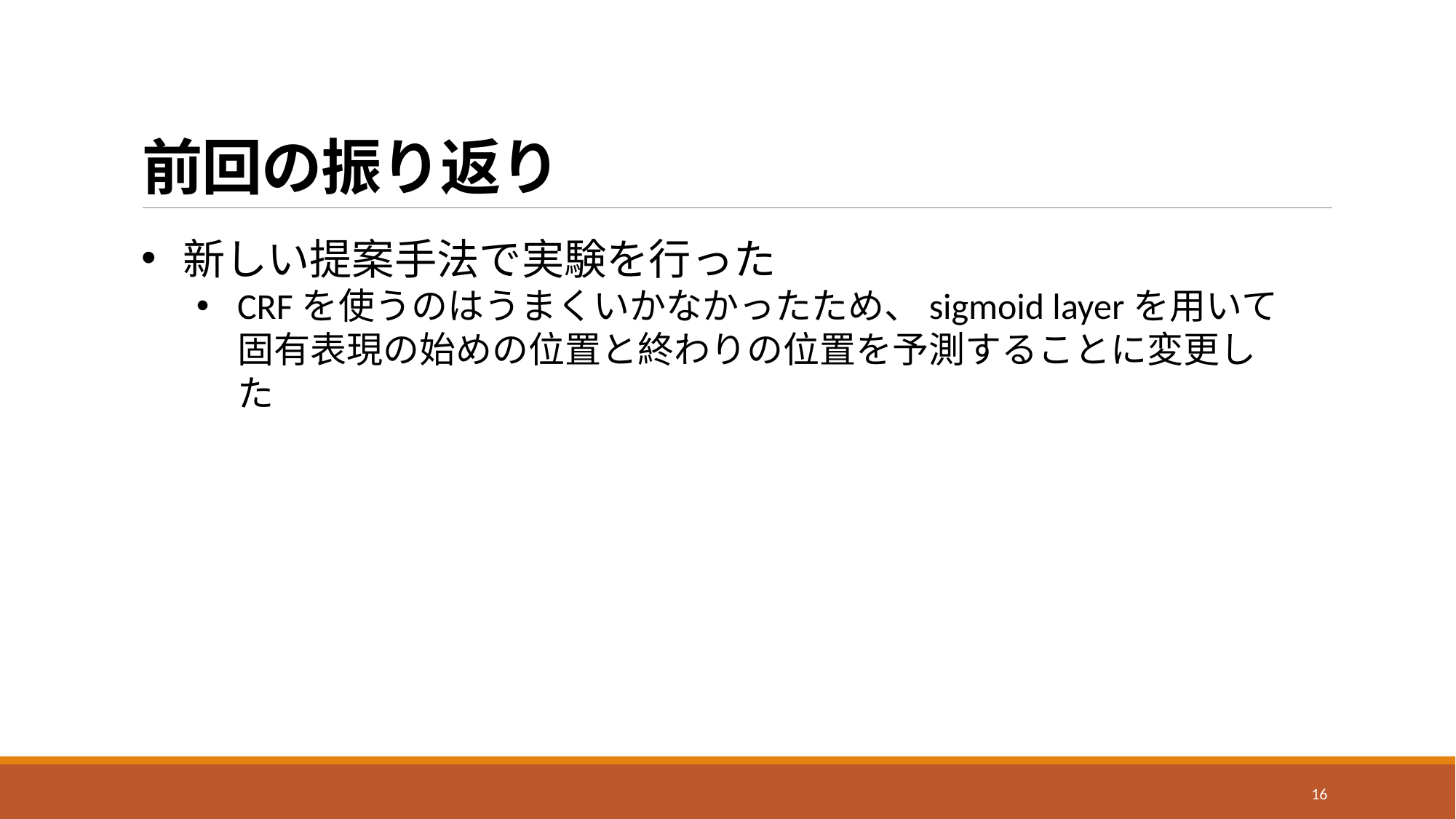

# 前回の振り返り
新しい提案手法で実験を行った
CRFを使うのはうまくいかなかったため、sigmoid layerを用いて固有表現の始めの位置と終わりの位置を予測することに変更した
16